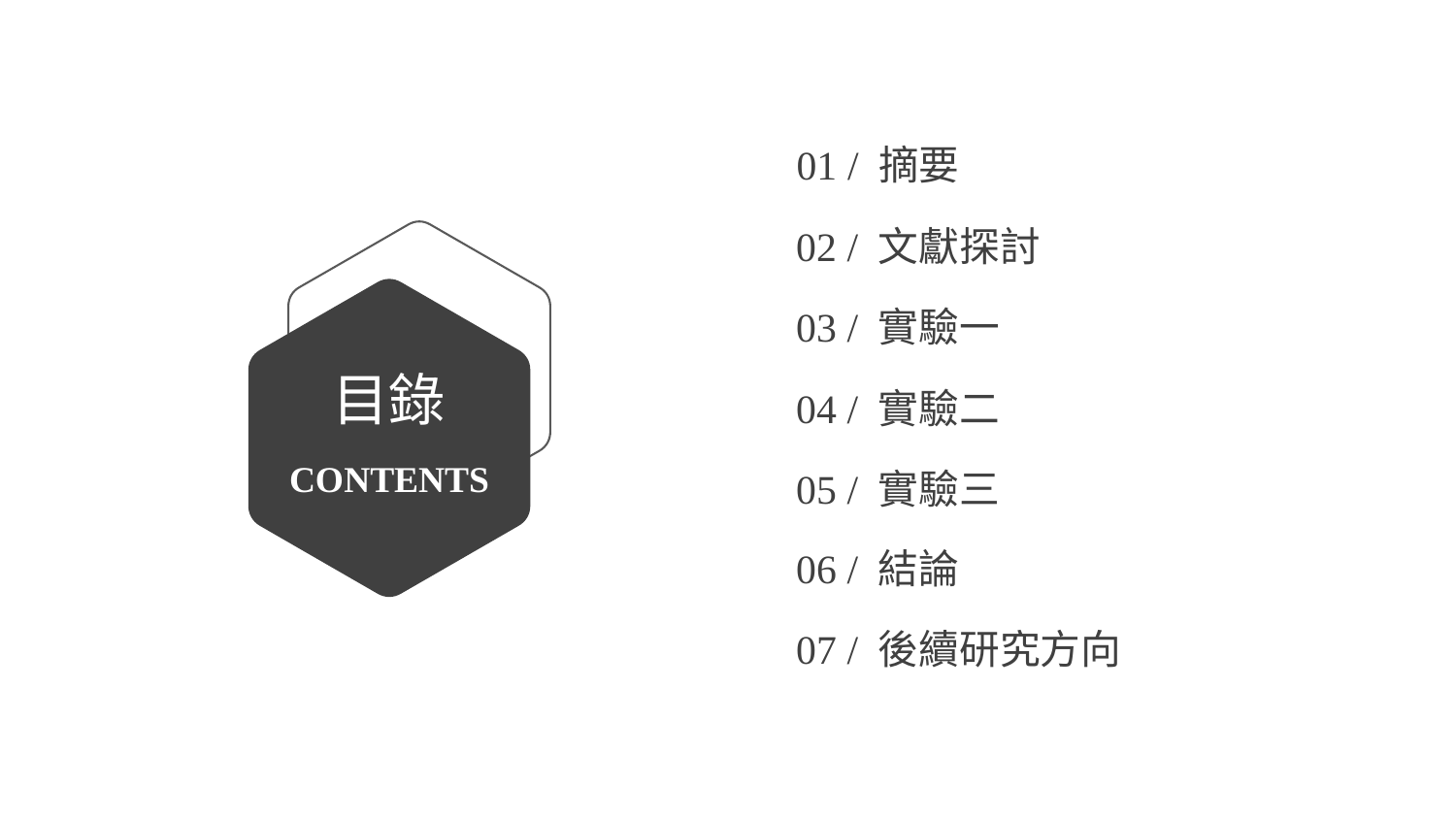

01 / 摘要
02 / 文獻探討

03 / 實驗一
目錄
CONTENTS
04 / 實驗二
05 / 實驗三
06 / 結論
07 / 後續研究方向